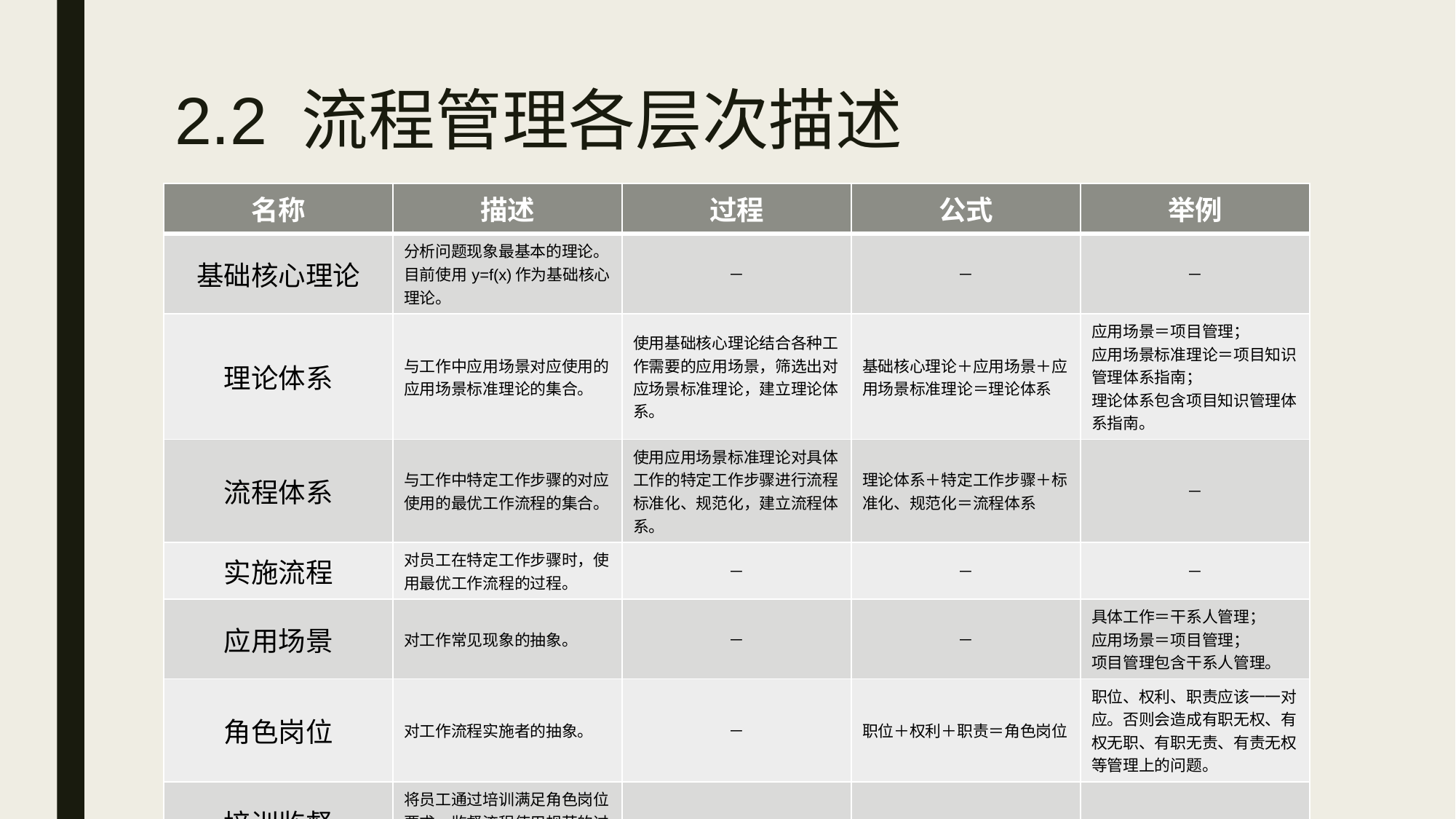

# 2.2 流程管理各层次描述
| 名称 | 描述 | 过程 | 公式 | 举例 |
| --- | --- | --- | --- | --- |
| 基础核心理论 | 分析问题现象最基本的理论。目前使用y=f(x)作为基础核心理论。 | － | － | － |
| 理论体系 | 与工作中应用场景对应使用的应用场景标准理论的集合。 | 使用基础核心理论结合各种工作需要的应用场景，筛选出对应场景标准理论，建立理论体系。 | 基础核心理论＋应用场景＋应用场景标准理论＝理论体系 | 应用场景＝项目管理； 应用场景标准理论＝项目知识管理体系指南； 理论体系包含项目知识管理体系指南。 |
| 流程体系 | 与工作中特定工作步骤的对应使用的最优工作流程的集合。 | 使用应用场景标准理论对具体工作的特定工作步骤进行流程标准化、规范化，建立流程体系。 | 理论体系＋特定工作步骤＋标准化、规范化＝流程体系 | － |
| 实施流程 | 对员工在特定工作步骤时，使用最优工作流程的过程。 | － | － | － |
| 应用场景 | 对工作常见现象的抽象。 | － | － | 具体工作＝干系人管理； 应用场景＝项目管理； 项目管理包含干系人管理。 |
| 角色岗位 | 对工作流程实施者的抽象。 | － | 职位＋权利＋职责＝角色岗位 | 职位、权利、职责应该一一对应。否则会造成有职无权、有权无职、有职无责、有责无权等管理上的问题。 |
| 培训监督 | 将员工通过培训满足角色岗位要求、监督流程使用规范的过程。 | － | － | － |